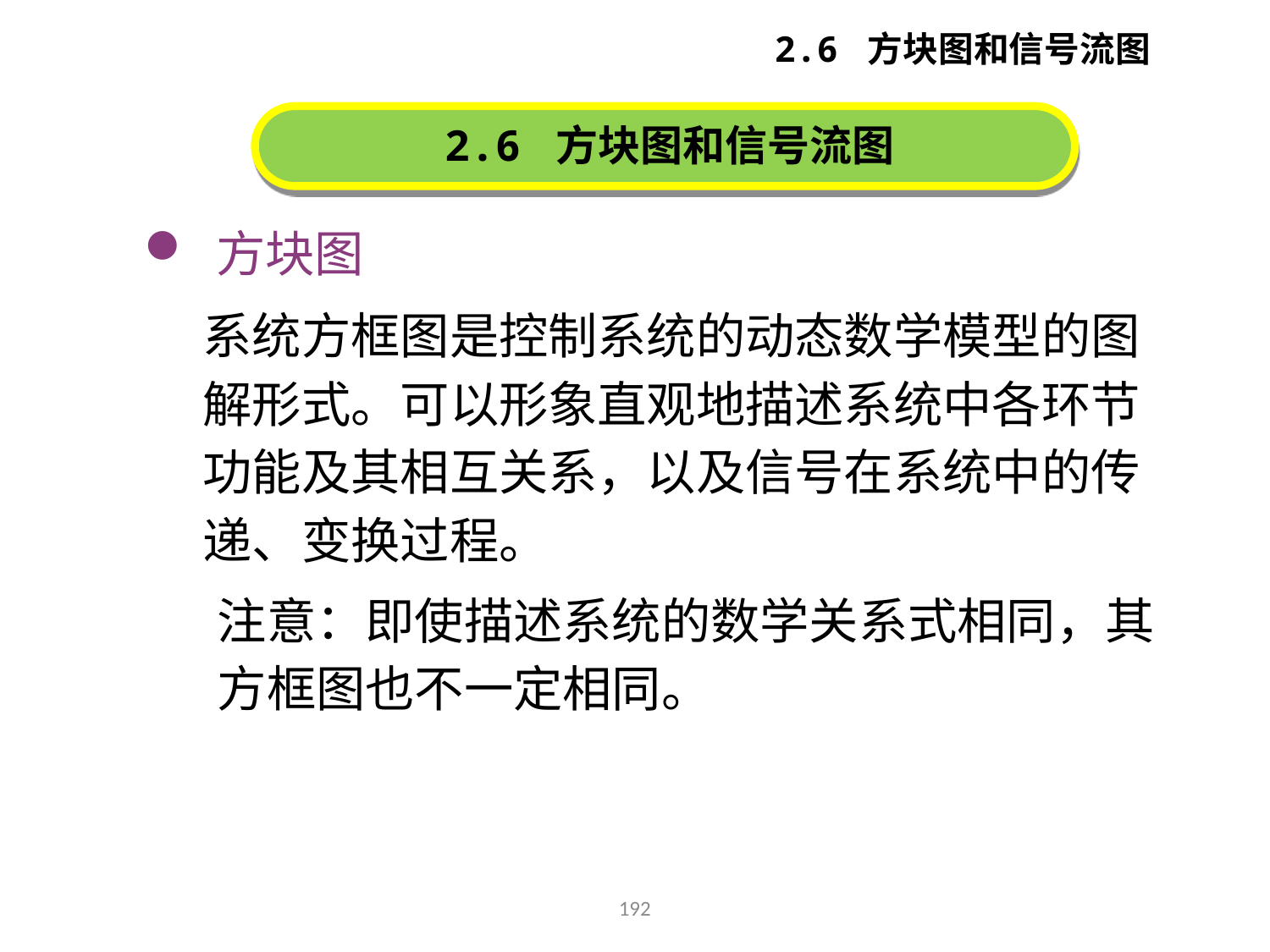

2.6 方块图和信号流图

2.6 方块图和信号流图
 方块图
系统方框图是控制系统的动态数学模型的图解形式。可以形象直观地描述系统中各环节功能及其相互关系，以及信号在系统中的传递、变换过程。
注意：即使描述系统的数学关系式相同，其方框图也不一定相同。
192